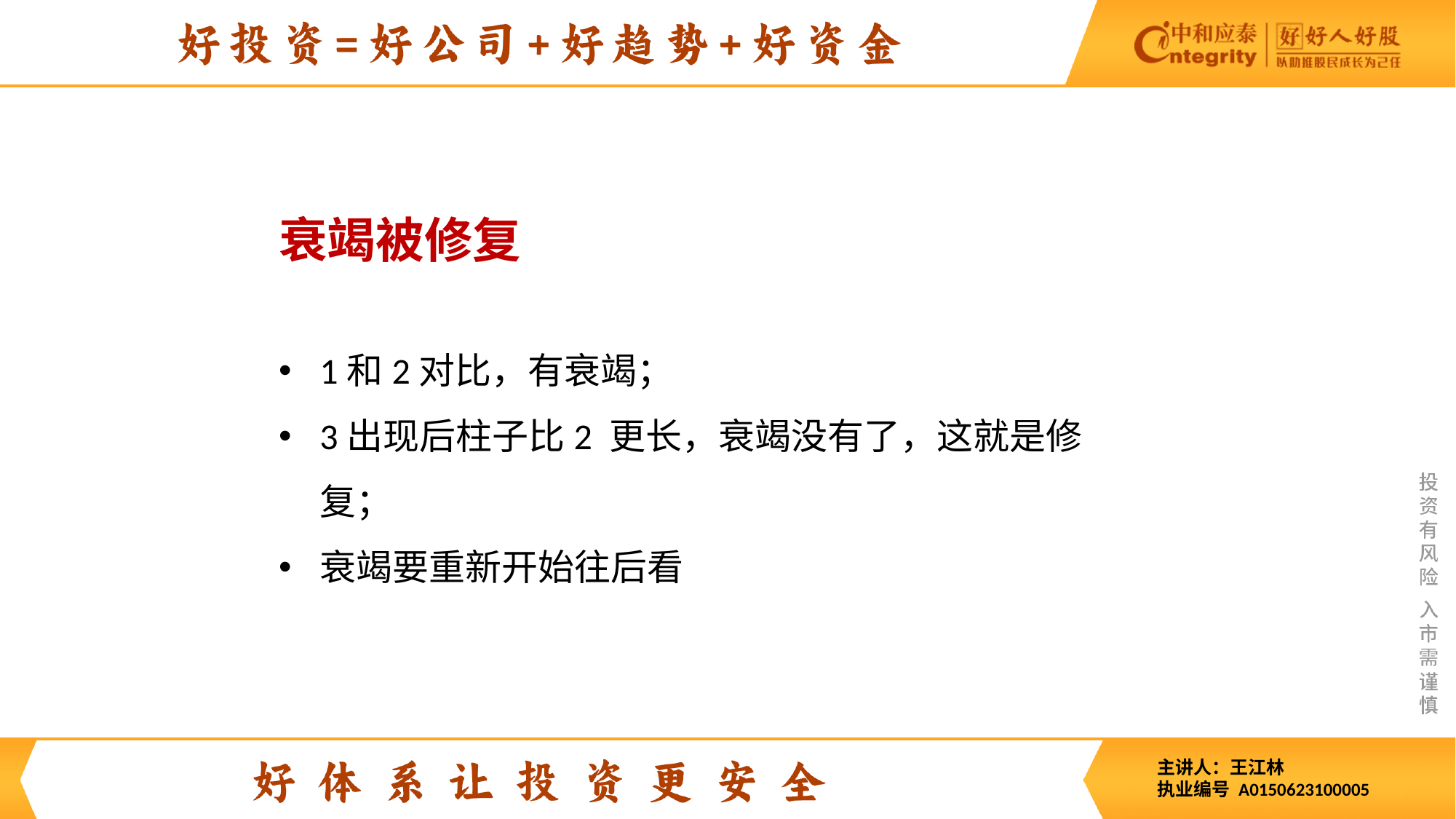

衰竭被修复

1和2对比，有衰竭；
3出现后柱子比2 更长，衰竭没有了，这就是修复；
衰竭要重新开始往后看

主讲人：王江林
执业编号 A0150623100005